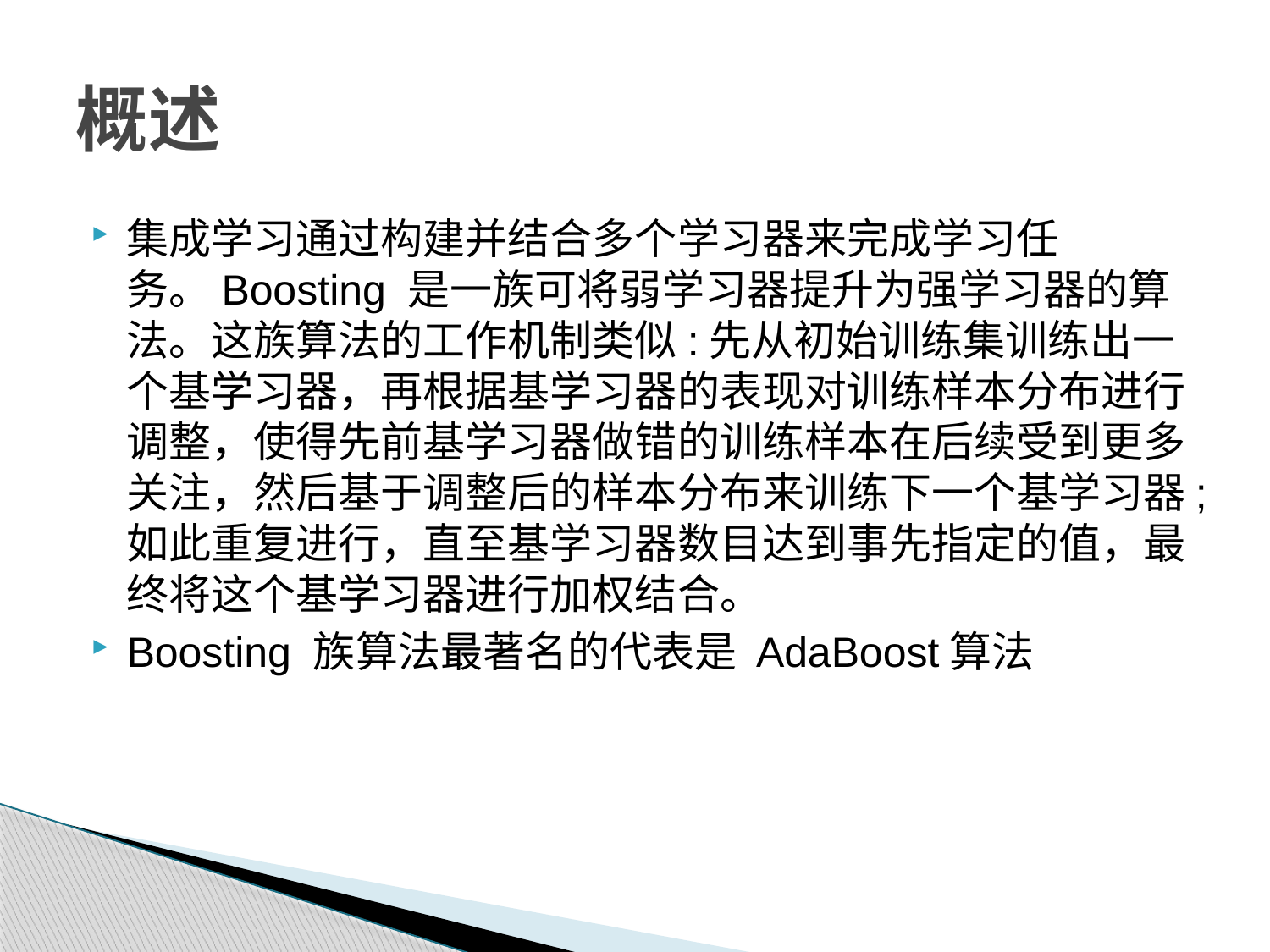

# 概述
集成学习通过构建并结合多个学习器来完成学习任务。Boosting 是一族可将弱学习器提升为强学习器的算法。这族算法的工作机制类似:先从初始训练集训练出一个基学习器，再根据基学习器的表现对训练样本分布进行调整，使得先前基学习器做错的训练样本在后续受到更多关注，然后基于调整后的样本分布来训练下一个基学习器;如此重复进行，直至基学习器数目达到事先指定的值，最终将这个基学习器进行加权结合。
Boosting 族算法最著名的代表是 AdaBoost算法